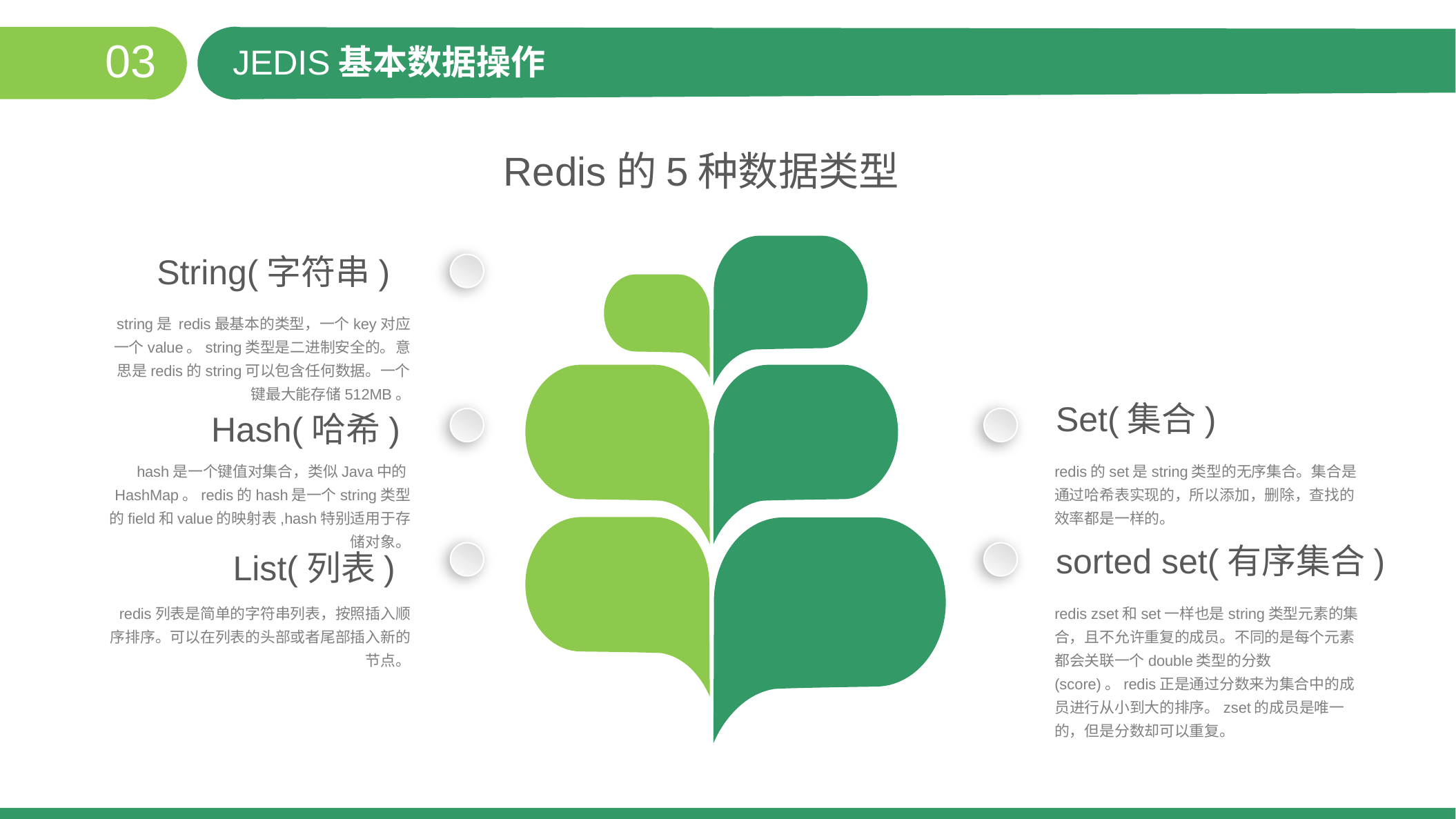

03

JEDIS基本数据操作

Redis的5种数据类型

String(字符串)

string是 redis最基本的类型，一个key对应一个value。string类型是二进制安全的。意思是redis的string可以包含任何数据。一个键最大能存储512MB。

Set(集合)
Hash(哈希)

hash是一个键值对集合，类似Java中的HashMap。redis的hash是一个string类型的field和value的映射表,hash特别适用于存储对象。
redis的set是string类型的无序集合。集合是通过哈希表实现的，所以添加，删除，查找的效率都是一样的。

sorted set(有序集合)
List(列表)

redis列表是简单的字符串列表，按照插入顺序排序。可以在列表的头部或者尾部插入新的节点。
redis zset和set一样也是string类型元素的集合，且不允许重复的成员。不同的是每个元素都会关联一个double类型的分数(score)。redis正是通过分数来为集合中的成员进行从小到大的排序。zset的成员是唯一的，但是分数却可以重复。